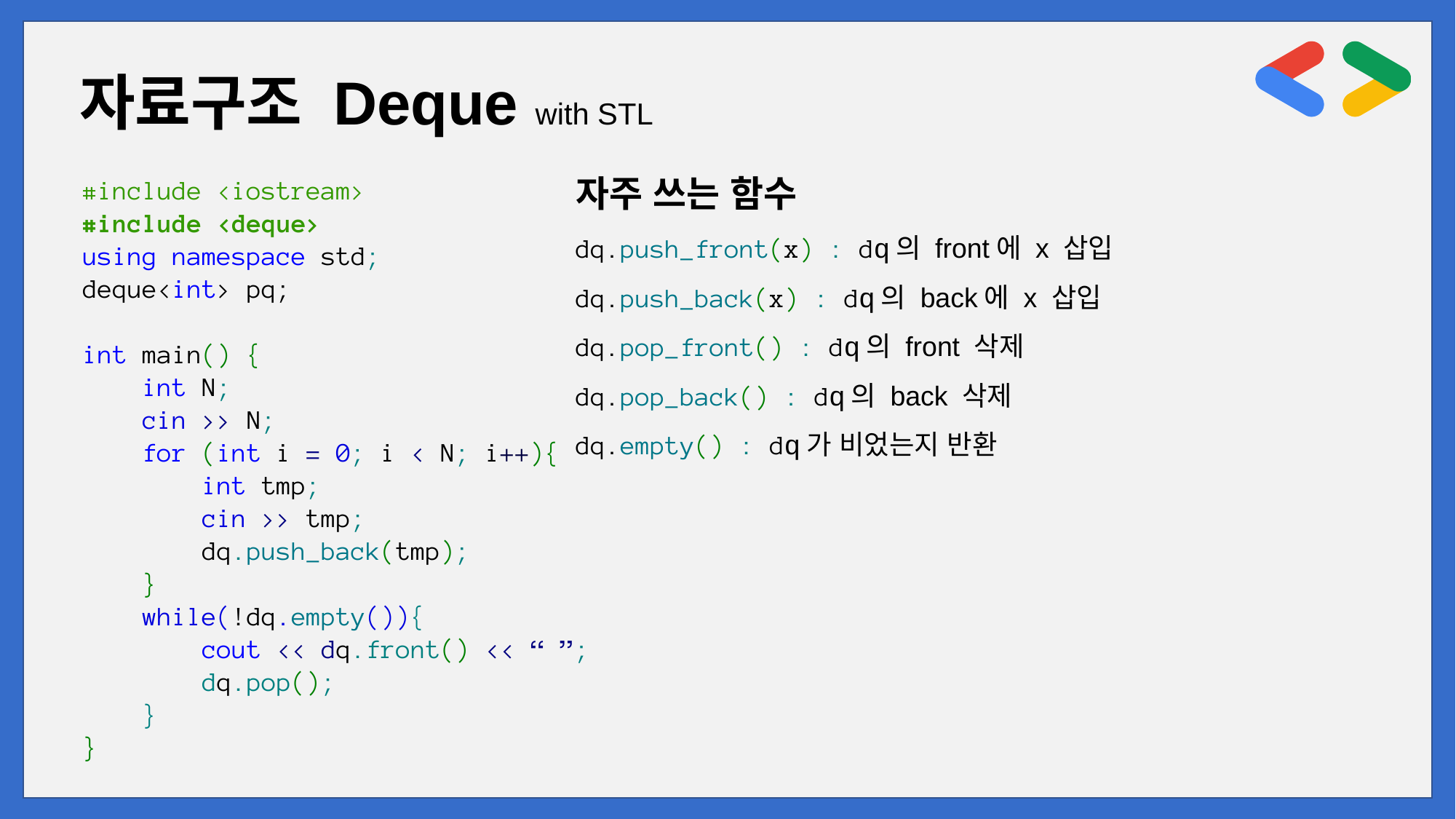

자료구조 Deque with STL
자주 쓰는 함수
dq.push_front(x) : dq의 front에 x 삽입
dq.push_back(x) : dq의 back에 x 삽입
dq.pop_front() : dq의 front 삭제
dq.pop_back() : dq의 back 삭제
dq.empty() : dq가 비었는지 반환
#include <iostream>
#include <deque>
using namespace std;
deque<int> pq;

int main() {
    int N;
    cin >> N;
    for (int i = 0; i < N; i++){
        int tmp;
        cin >> tmp;
        dq.push_back(tmp);
    }
    while(!dq.empty()){
        cout << dq.front() << “ ”;
        dq.pop();
    }
}